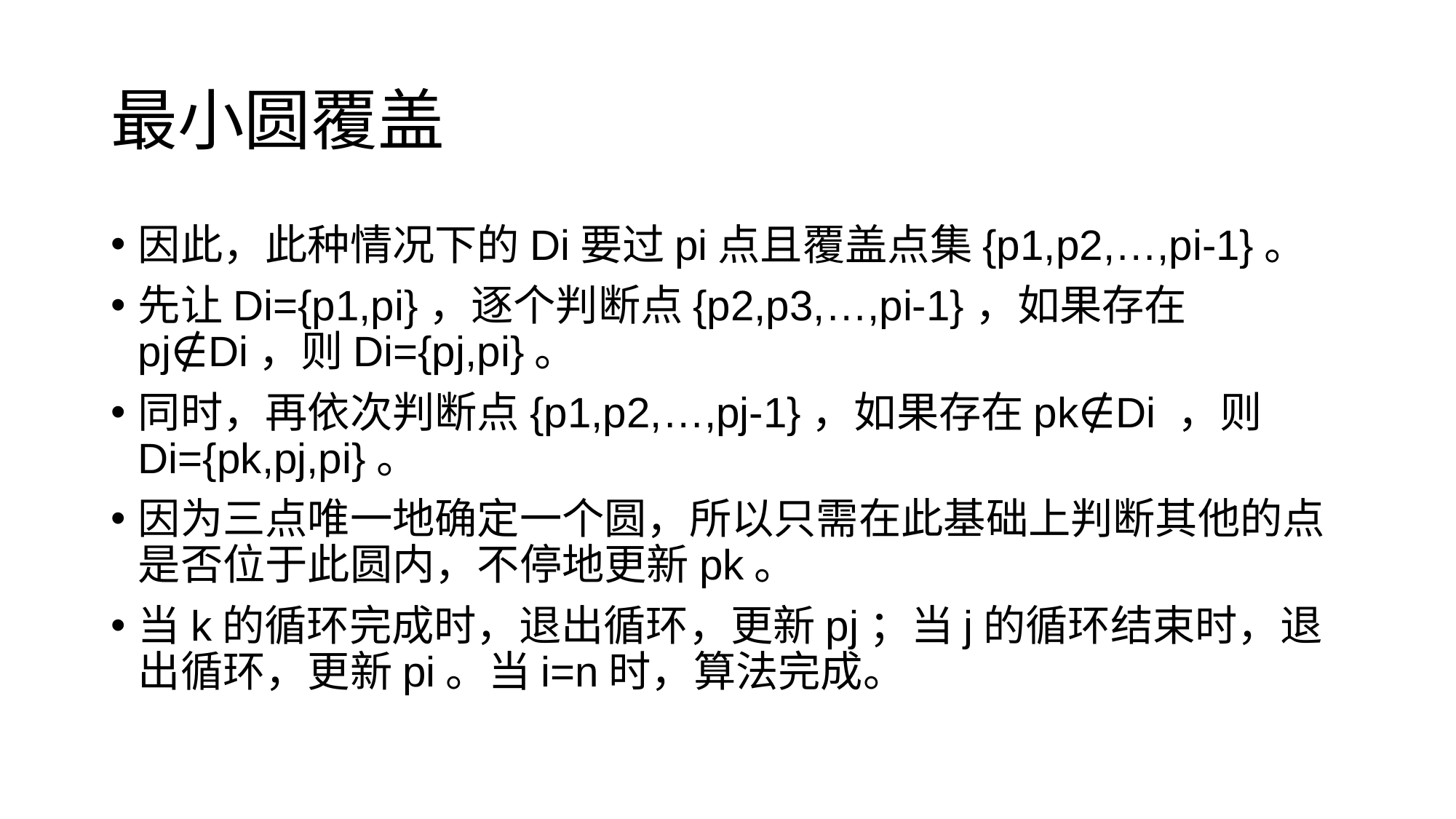

# 最小圆覆盖
因此，此种情况下的Di要过pi点且覆盖点集{p1,p2,…,pi-1}。
先让Di={p1,pi}，逐个判断点{p2,p3,…,pi-1}，如果存在pj∉Di，则Di={pj,pi}。
同时，再依次判断点{p1,p2,…,pj-1}，如果存在pk∉Di ，则Di={pk,pj,pi}。
因为三点唯一地确定一个圆，所以只需在此基础上判断其他的点是否位于此圆内，不停地更新pk。
当k的循环完成时，退出循环，更新pj；当j的循环结束时，退出循环，更新pi。当i=n时，算法完成。